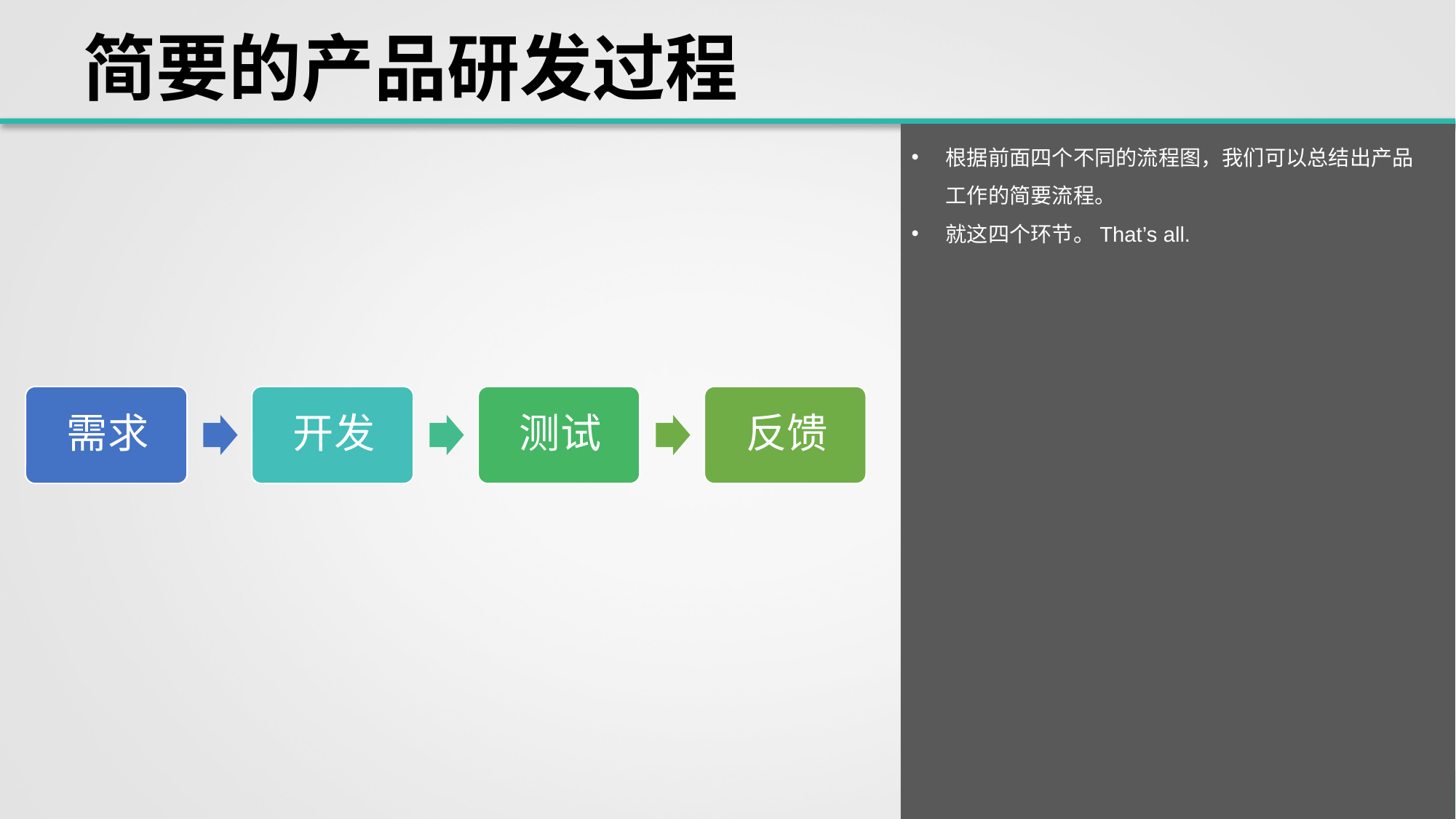

# 简要的产品研发过程

根据前面四个不同的流程图，我们可以总结出产品工作的简要流程。
就这四个环节。That’s all.

需求

开发

测试

反馈